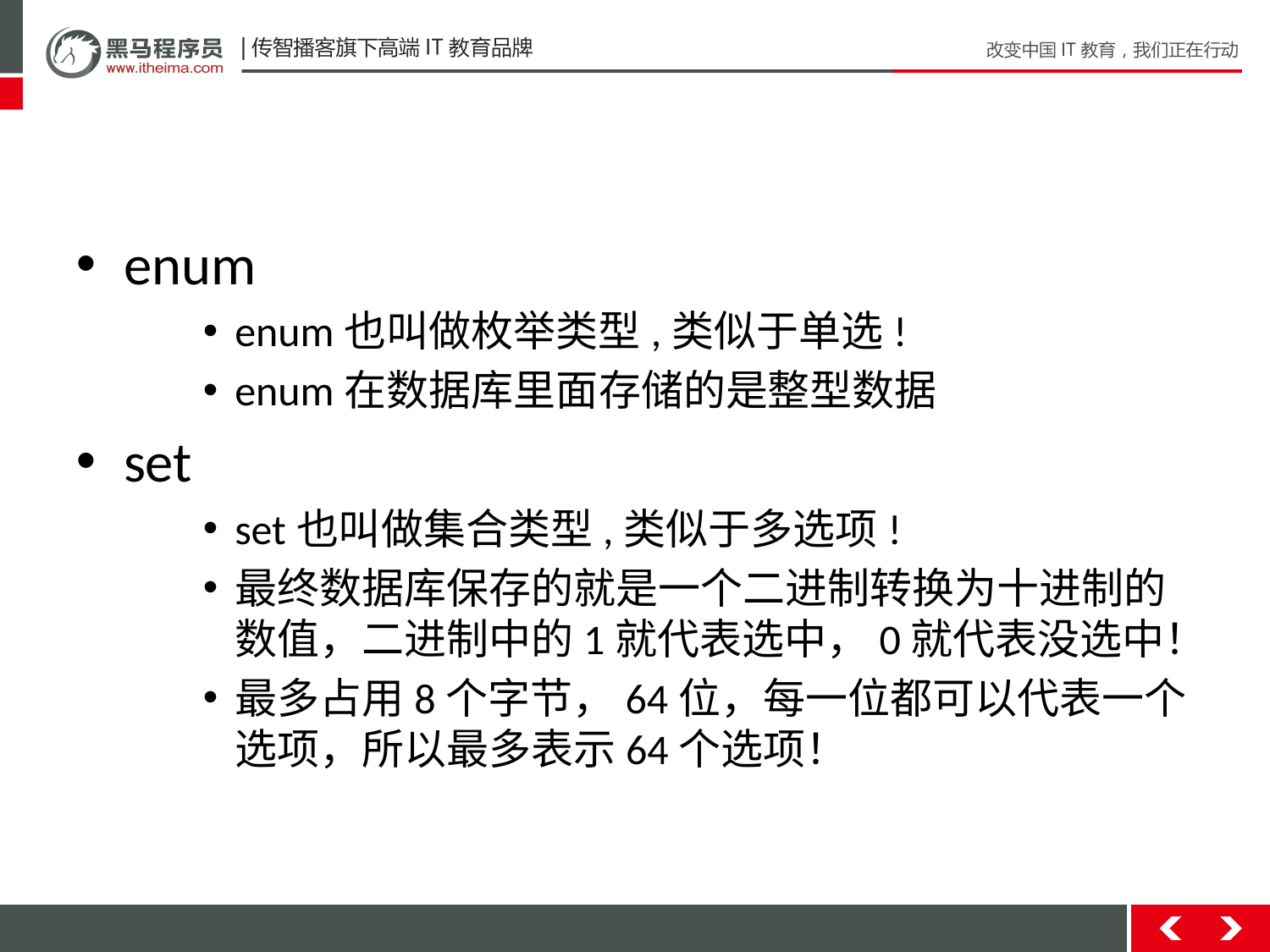

#
enum
enum也叫做枚举类型,类似于单选!
enum在数据库里面存储的是整型数据
set
set也叫做集合类型,类似于多选项!
最终数据库保存的就是一个二进制转换为十进制的数值，二进制中的1就代表选中，0就代表没选中！
最多占用8个字节，64位，每一位都可以代表一个选项，所以最多表示64个选项！